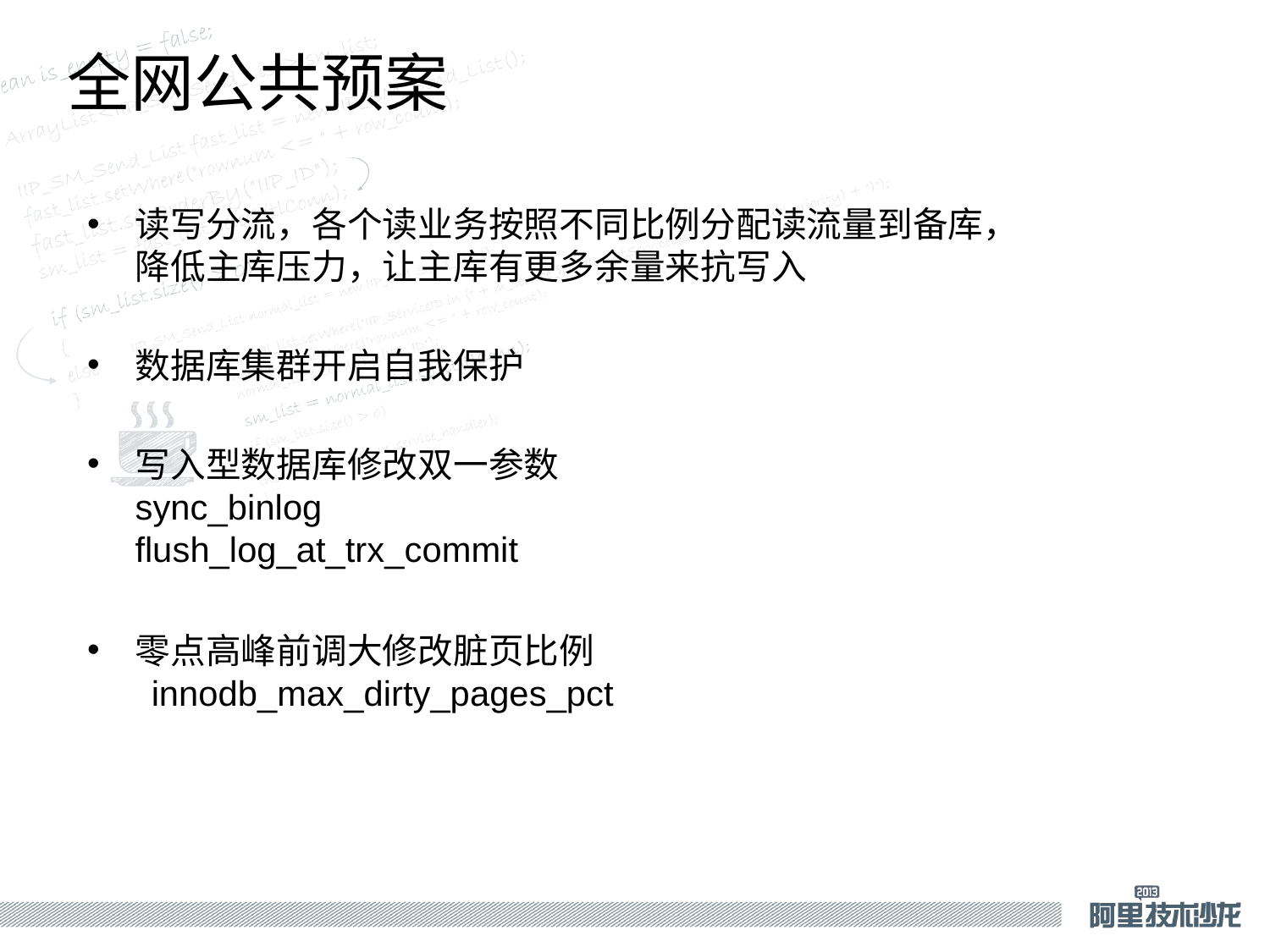

全网公共预案
读写分流，各个读业务按照不同比例分配读流量到备库，
降低主库压力，让主库有更多余量来抗写入

数据库集群开启自我保护

写入型数据库修改双一参数
sync_binlog
flush_log_at_trx_commit

零点高峰前调大修改脏页比例
 innodb_max_dirty_pages_pct